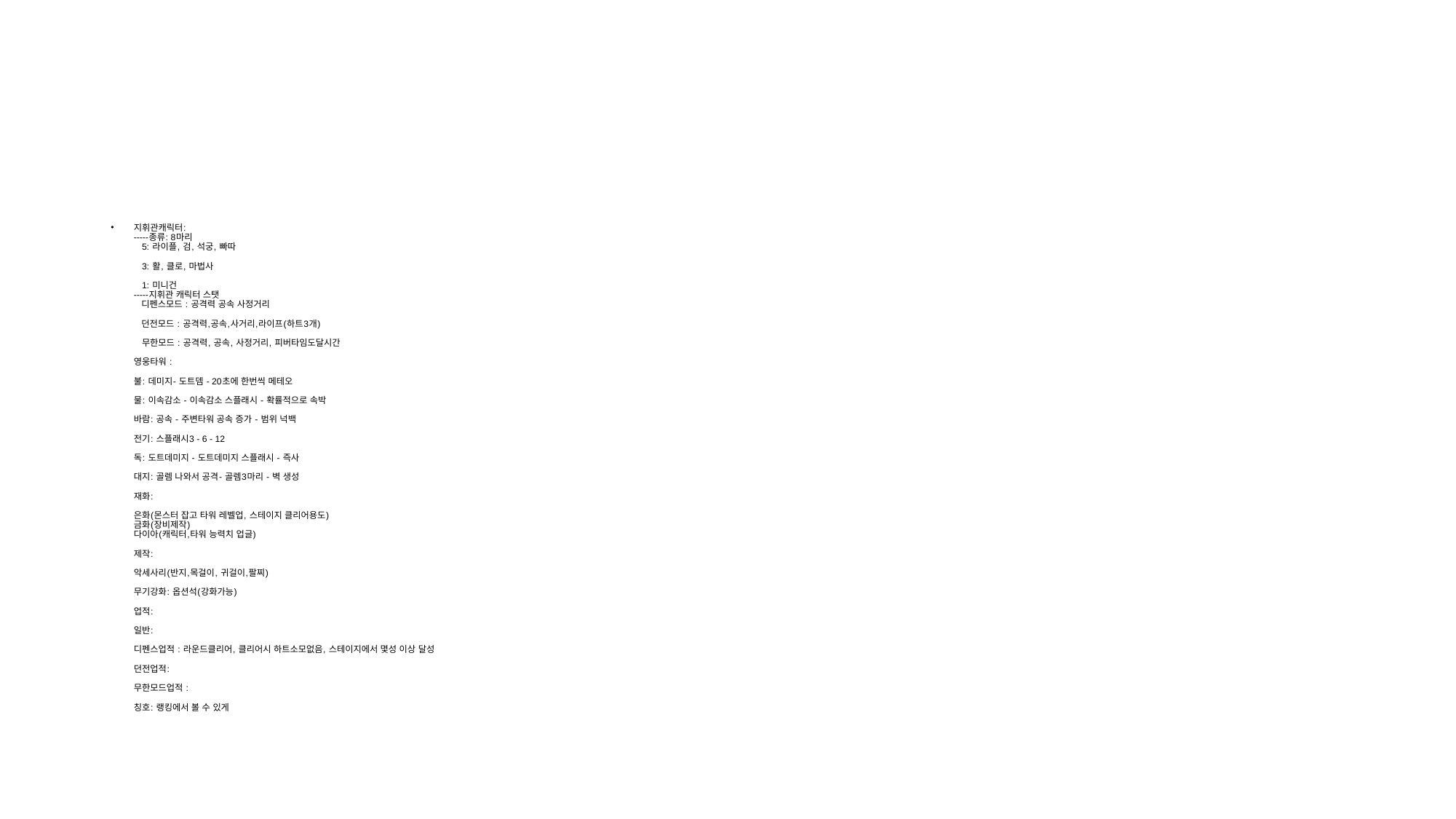

#
지휘관캐릭터:
-----종류: 8마리
   5: 라이플, 검, 석궁, 빠따
   3: 활, 클로, 마법사
   1: 미니건
-----지휘관 캐릭터 스탯
   디펜스모드 : 공격력 공속 사정거리
   던전모드 : 공격력,공속,사거리,라이프(하트3개)
   무한모드 : 공격력, 공속, 사정거리, 피버타임도달시간
영웅타워 :
불: 데미지- 도트뎀 - 20초에 한번씩 메테오
물: 이속감소 - 이속감소 스플래시 - 확률적으로 속박
바람: 공속 - 주변타워 공속 증가 - 범위 넉백
전기: 스플래시3 - 6 - 12
독: 도트데미지 - 도트데미지 스플래시 - 즉사
대지: 골렘 나와서 공격- 골렘3마리 - 벽 생성
재화:
은화(몬스터 잡고 타워 레벨업, 스테이지 클리어용도)
금화(장비제작)
다이아(캐릭터,타워 능력치 업글)
제작:
악세사리(반지,목걸이, 귀걸이,팔찌)
무기강화: 옵션석(강화가능)
업적:
일반:
디펜스업적 : 라운드클리어, 클리어시 하트소모없음, 스테이지에서 몇성 이상 달성
던전업적:
무한모드업적 :
칭호: 랭킹에서 볼 수 있게